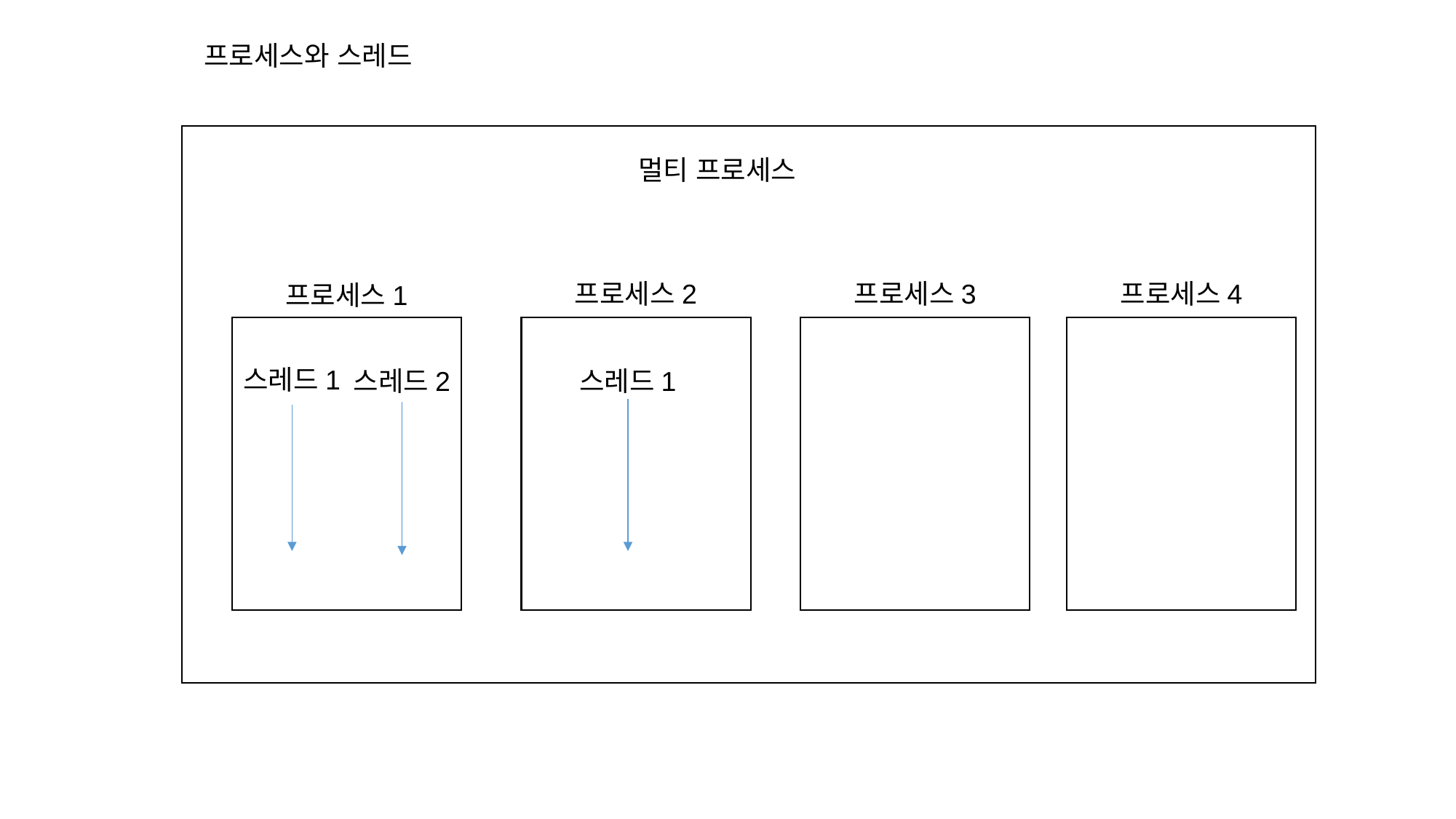

프로세스와 스레드

멀티 프로세스
프로세스4
프로세스2
프로세스3
프로세스1

스레드1
스레드2
스레드1